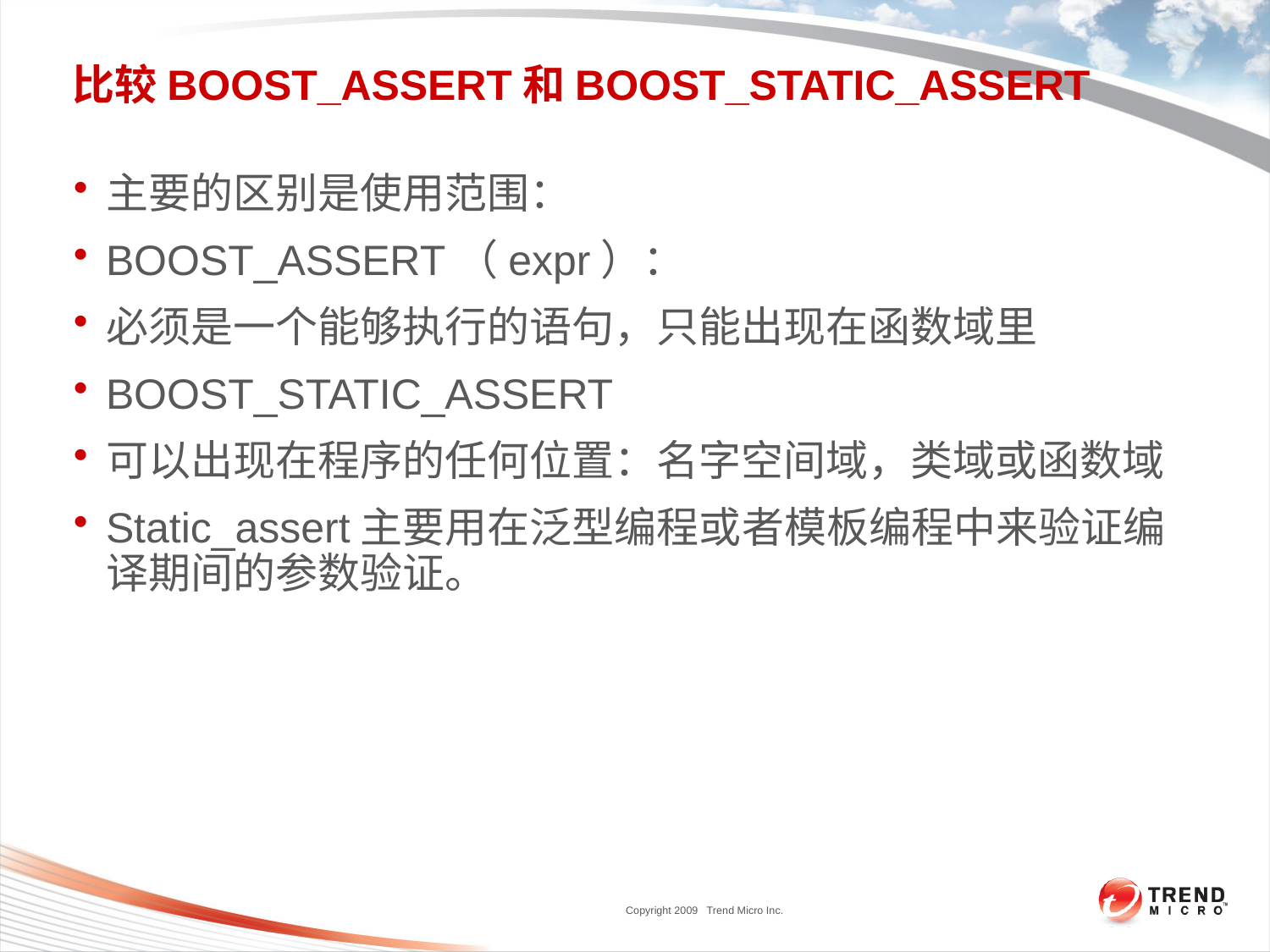

# 比较BOOST_ASSERT和BOOST_STATIC_ASSERT
主要的区别是使用范围：
BOOST_ASSERT（expr）：
必须是一个能够执行的语句，只能出现在函数域里
BOOST_STATIC_ASSERT
可以出现在程序的任何位置：名字空间域，类域或函数域
Static_assert主要用在泛型编程或者模板编程中来验证编译期间的参数验证。